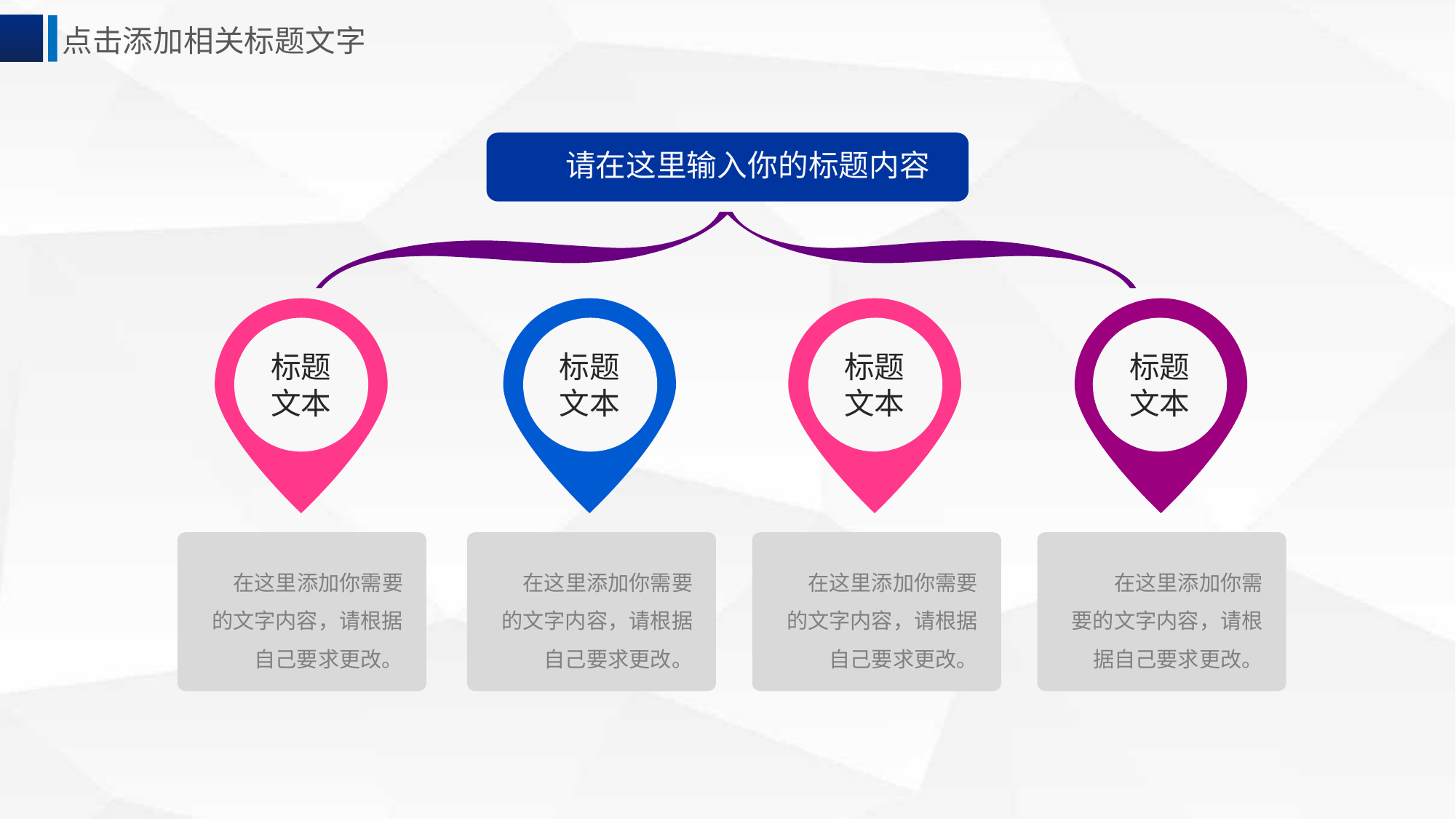

点击添加相关标题文字

请在这里输入你的标题内容

标题
文本
标题
文本
标题
文本
标题
文本

 在这里添加你需要的文字内容，请根据自己要求更改。

 在这里添加你需要的文字内容，请根据自己要求更改。

       在这里添加你需要的文字内容，请根据自己要求更改。

 在这里添加你需要的文字内容，请根据自己要求更改。